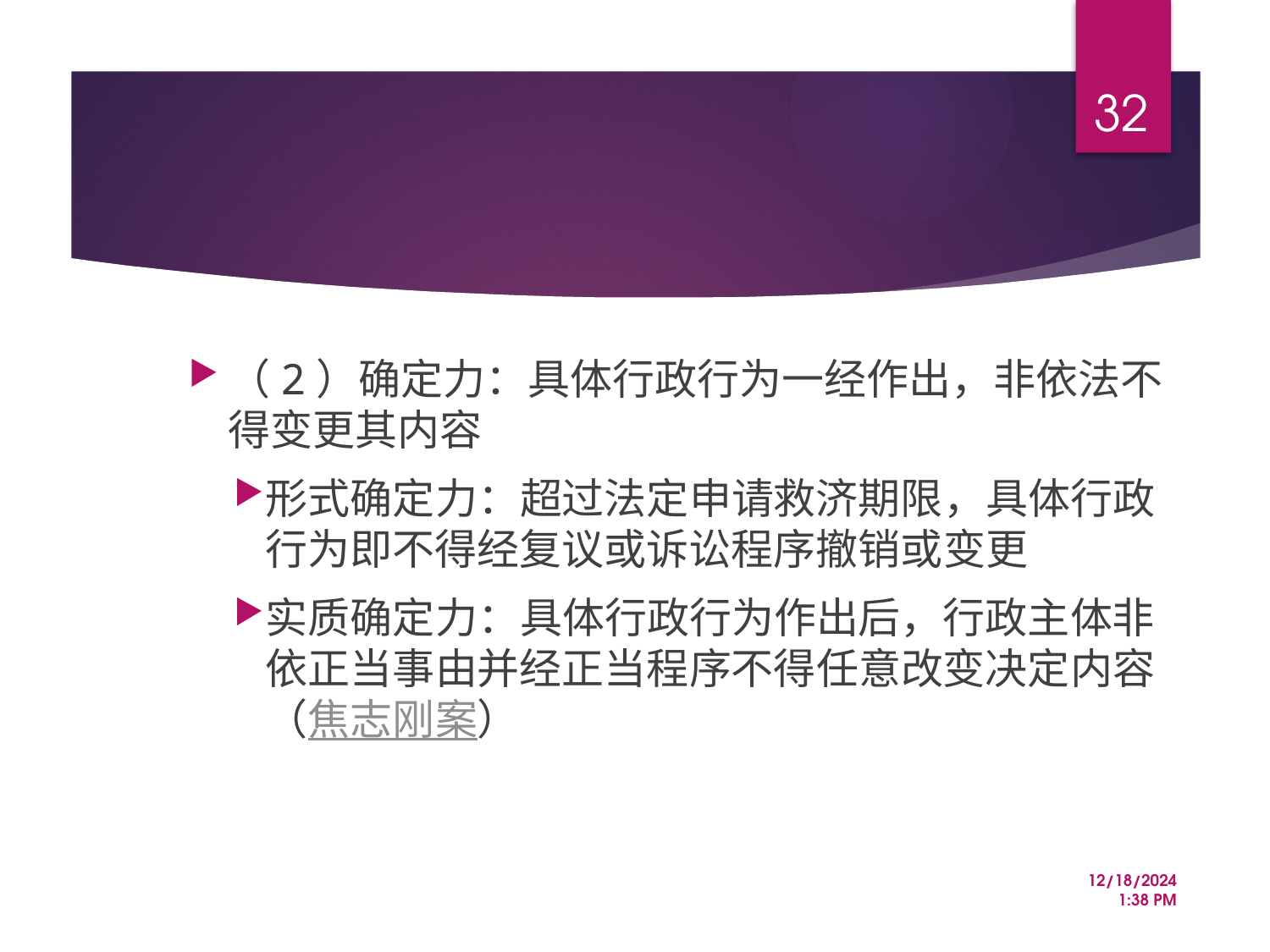

32
#
（2）确定力：具体行政行为一经作出，非依法不得变更其内容
形式确定力：超过法定申请救济期限，具体行政行为即不得经复议或诉讼程序撤销或变更
实质确定力：具体行政行为作出后，行政主体非依正当事由并经正当程序不得任意改变决定内容（焦志刚案）
12/18/2024 1:38 PM